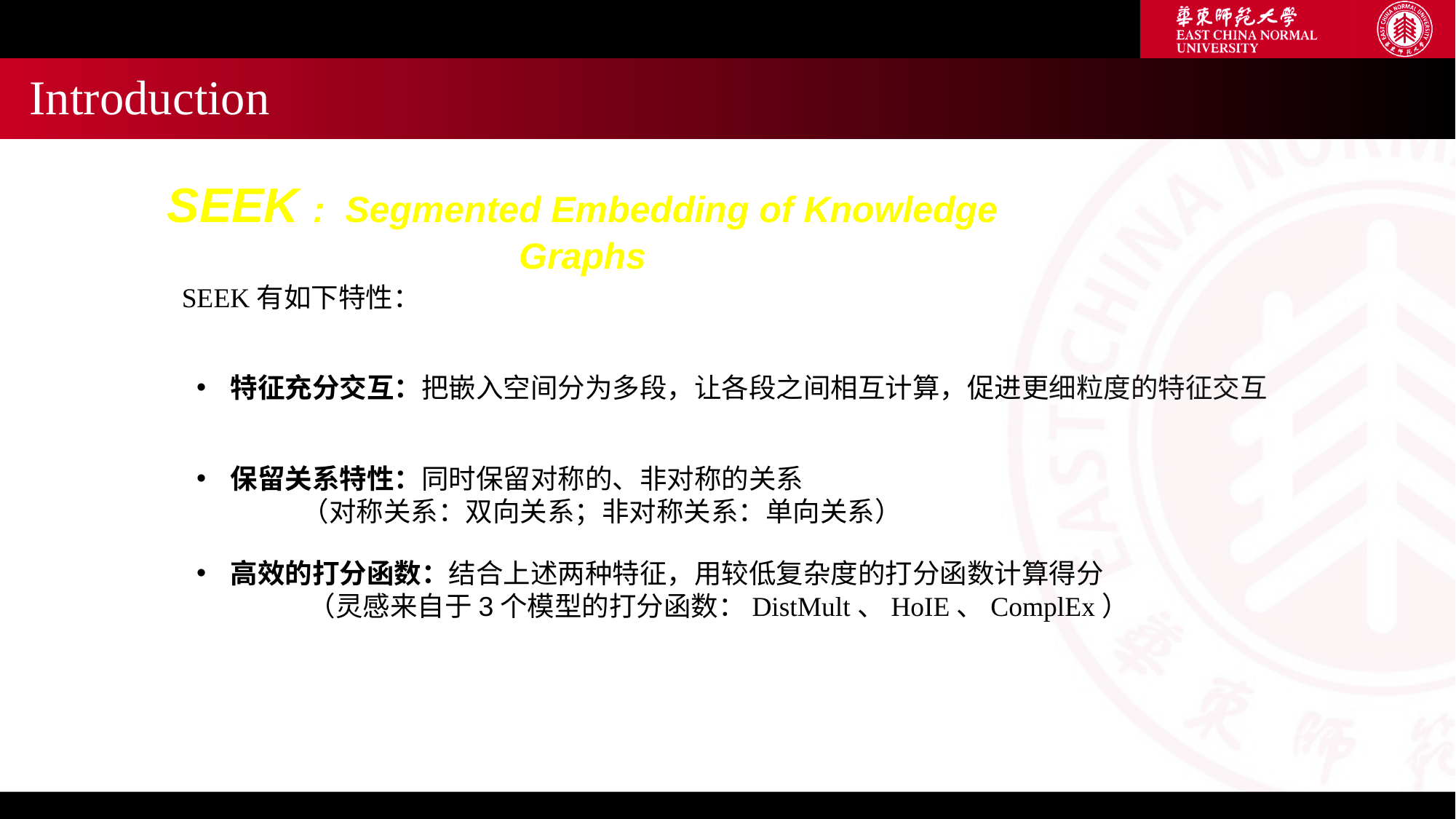

# Introduction
SEEK :  Segmented Embedding of Knowledge Graphs
SEEK有如下特性：
特征充分交互：把嵌入空间分为多段，让各段之间相互计算，促进更细粒度的特征交互

保留关系特性：同时保留对称的、非对称的关系
                （对称关系：双向关系；非对称关系：单向关系）

高效的打分函数：结合上述两种特征，用较低复杂度的打分函数计算得分
                 （灵感来自于3个模型的打分函数：DistMult、HoIE、ComplEx）
3 / 27